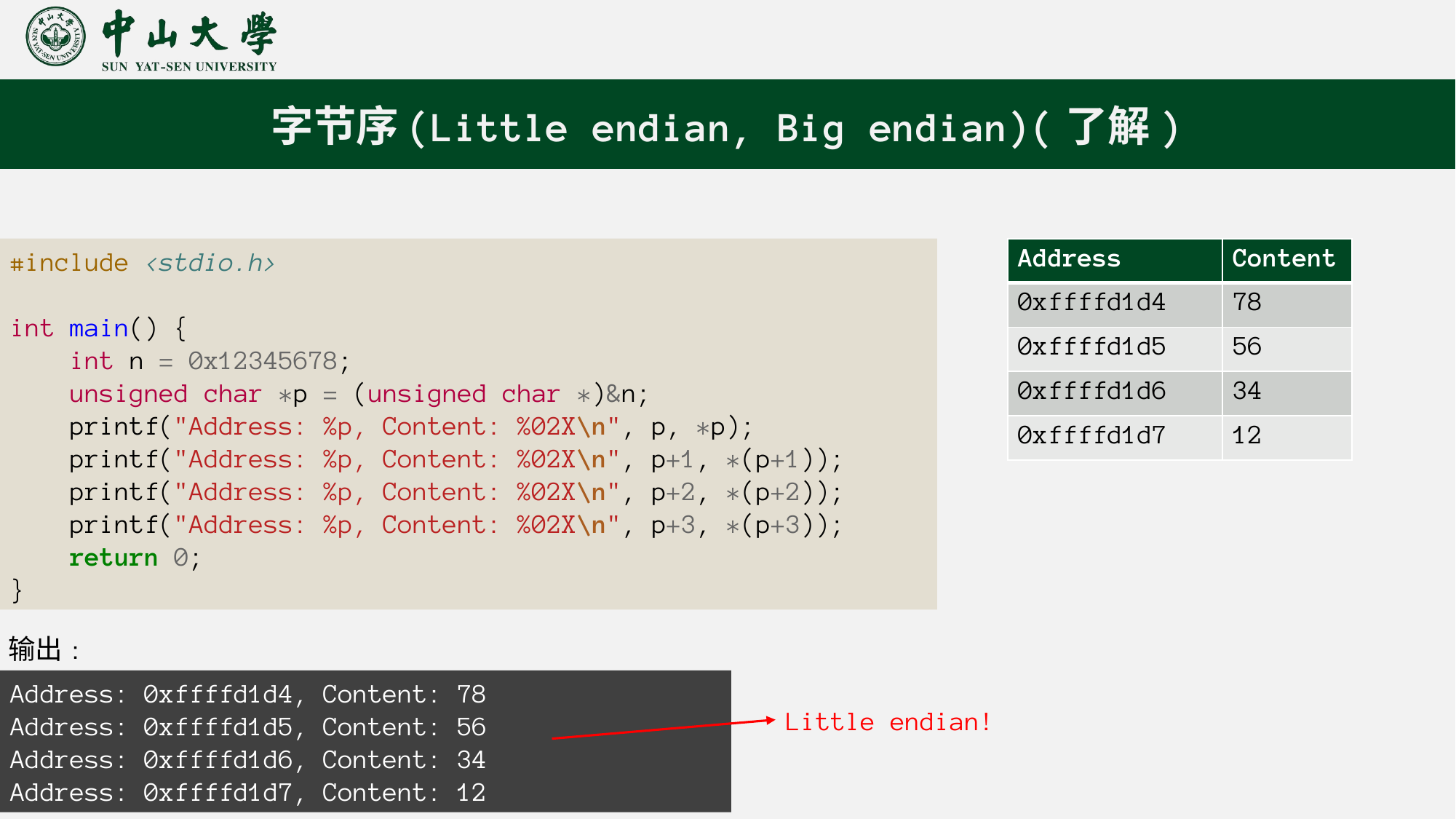

字节序(Little endian, Big endian)(了解)
#include <stdio.h>

int main() {
    int n = 0x12345678;
    unsigned char *p = (unsigned char *)&n;
    printf("Address: %p, Content: %02X\n", p, *p);
    printf("Address: %p, Content: %02X\n", p+1, *(p+1));
    printf("Address: %p, Content: %02X\n", p+2, *(p+2));
    printf("Address: %p, Content: %02X\n", p+3, *(p+3));
    return 0;
}
| Address | Content |
| --- | --- |
| 0xffffd1d4 | 78 |
| 0xffffd1d5 | 56 |
| 0xffffd1d6 | 34 |
| 0xffffd1d7 | 12 |
输出:
Address: 0xffffd1d4, Content: 78
Address: 0xffffd1d5, Content: 56
Address: 0xffffd1d6, Content: 34
Address: 0xffffd1d7, Content: 12
Little endian!